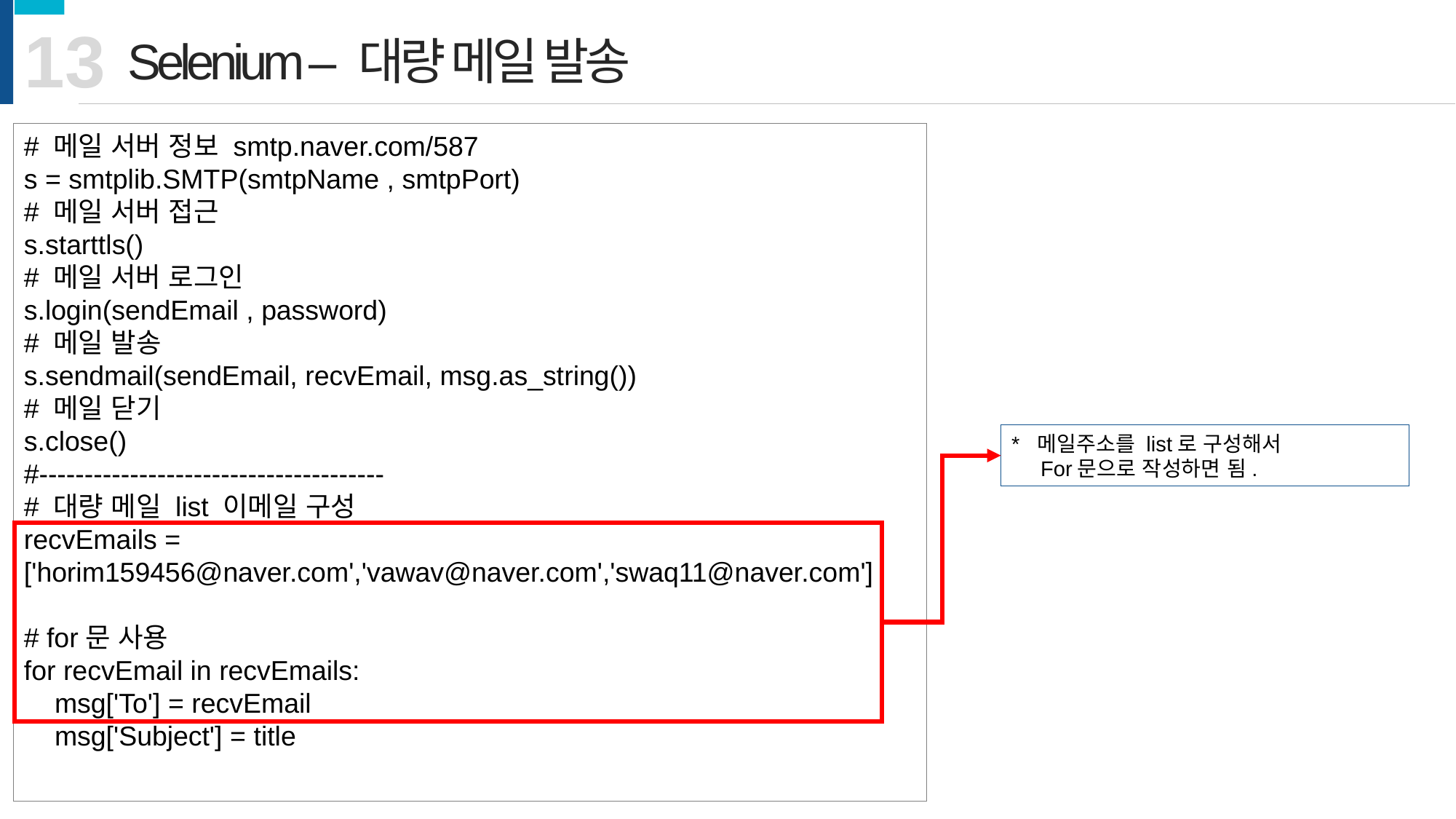

13
Selenium – 대량 메일 발송
# 메일 서버 정보 smtp.naver.com/587
s = smtplib.SMTP(smtpName , smtpPort)
# 메일 서버 접근
s.starttls()
# 메일 서버 로그인
s.login(sendEmail , password)
# 메일 발송
s.sendmail(sendEmail, recvEmail, msg.as_string())
# 메일 닫기
s.close()
#--------------------------------------
# 대량 메일 list 이메일 구성
recvEmails = ['horim159456@naver.com','vawav@naver.com','swaq11@naver.com']
# for문 사용
for recvEmail in recvEmails:
    msg['To'] = recvEmail
    msg['Subject'] = title

*  메일주소를 list로 구성해서
    For문으로 작성하면 됨.